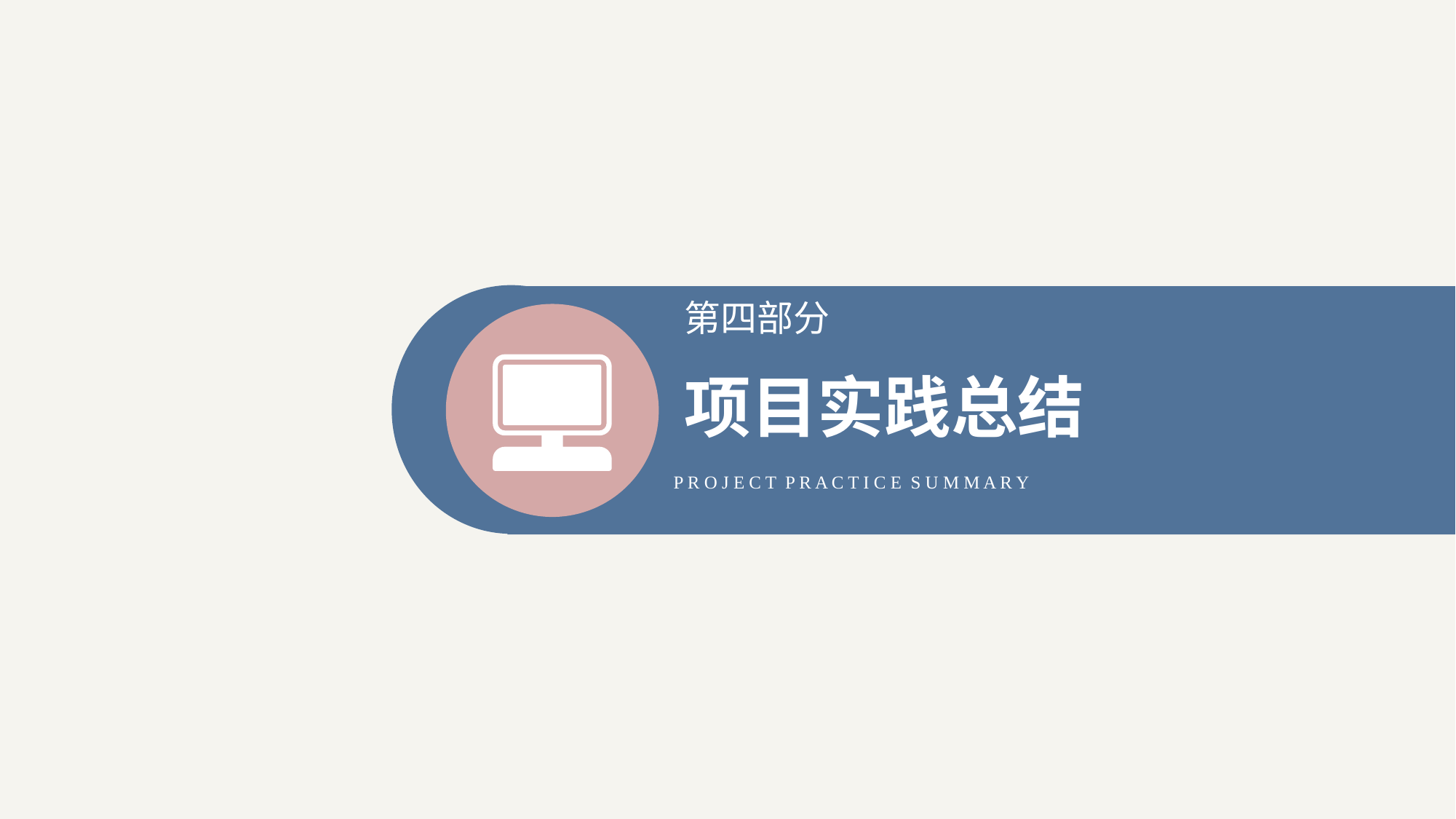

第四部分

项目实践总结
P R O J E C T  P R A C T I C E  S U M M A R Y